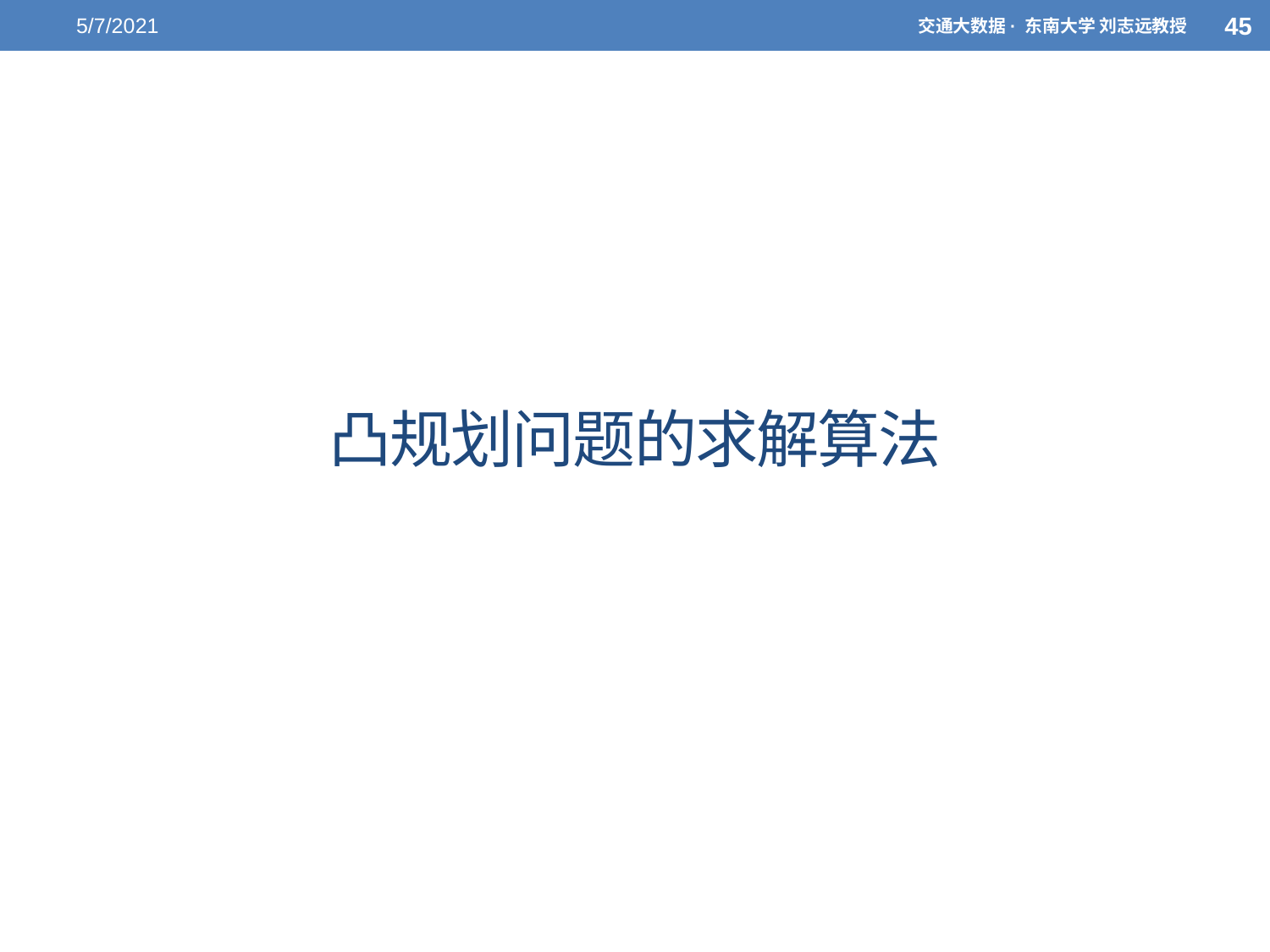

5/7/2021
45
交通大数据· 东南大学 刘志远教授
# 凸规划问题的求解算法